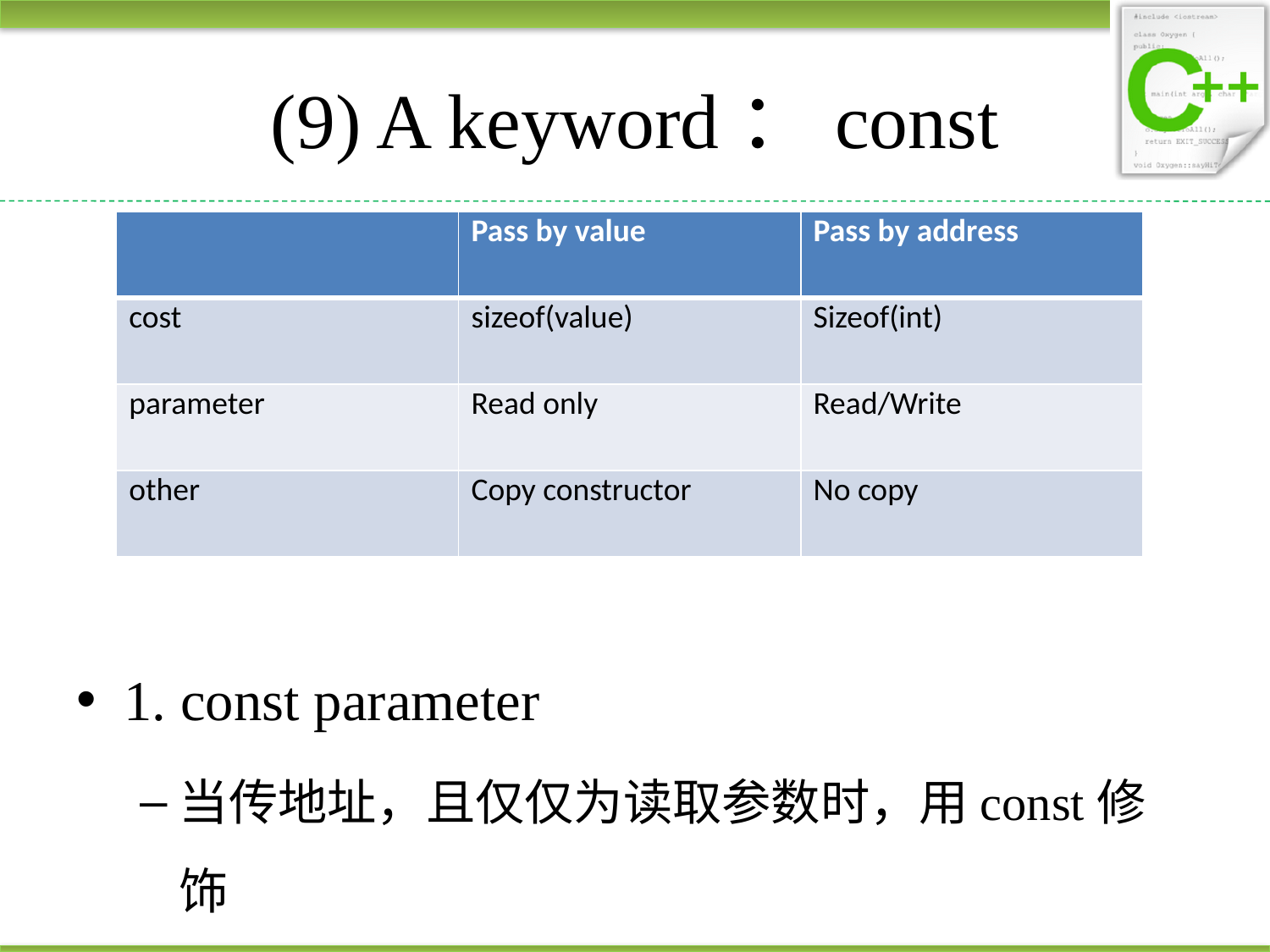

# (9) A keyword：const
|  | Pass by value | Pass by address |
| --- | --- | --- |
| cost | sizeof(value) | Sizeof(int) |
| parameter | Read only | Read/Write |
| other | Copy constructor | No copy |
1. const parameter
当传地址，且仅仅为读取参数时，用const修饰